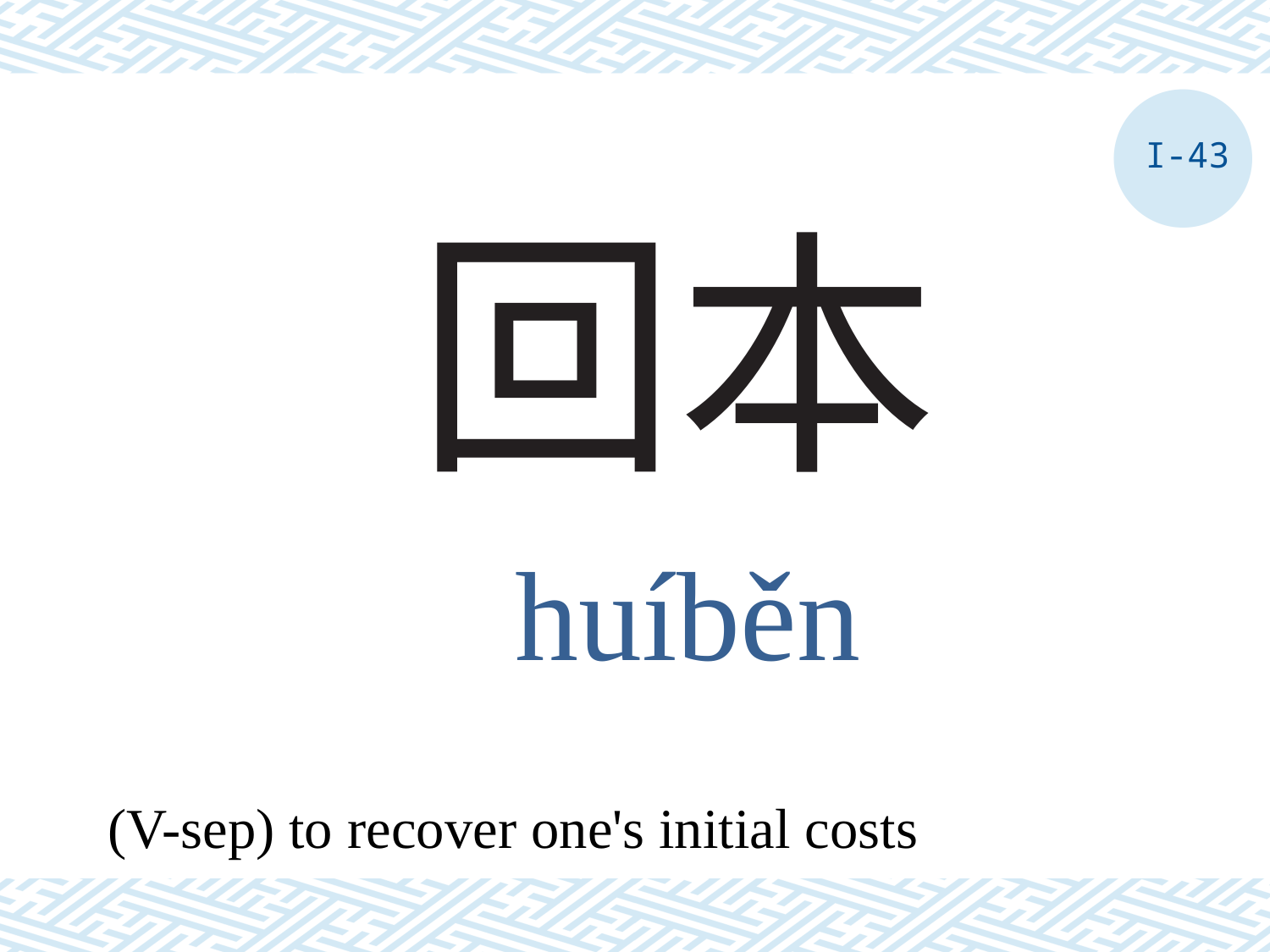

I-43

# 回本
huíběn
(V-sep) to recover one's initial costs